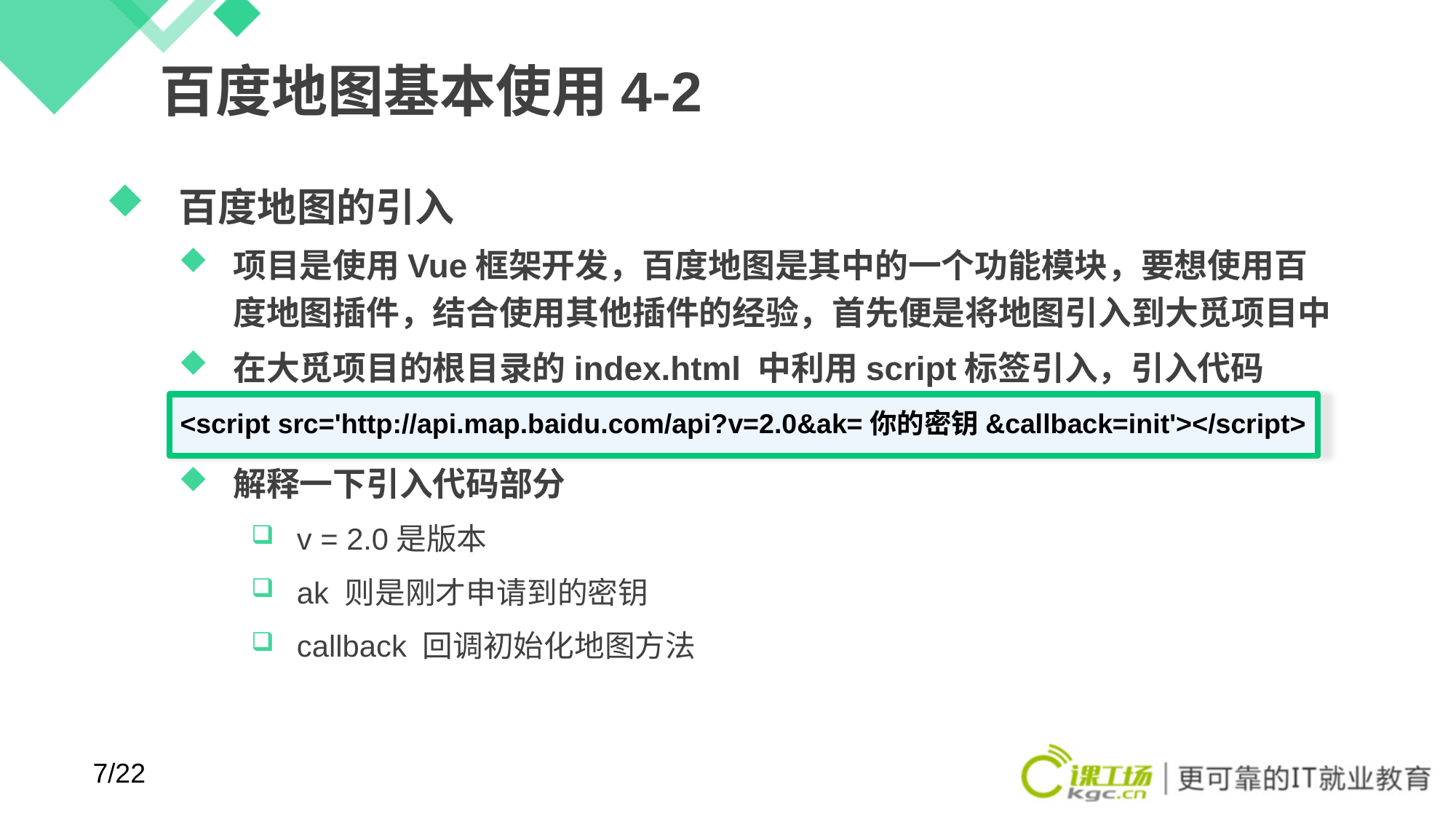

# 百度地图基本使用4-2
百度地图的引入
项目是使用Vue框架开发，百度地图是其中的一个功能模块，要想使用百度地图插件，结合使用其他插件的经验，首先便是将地图引入到大觅项目中
在大觅项目的根目录的index.html 中利用script标签引入，引入代码

解释一下引入代码部分
v = 2.0是版本
ak 则是刚才申请到的密钥
callback 回调初始化地图方法

<script src='http://api.map.baidu.com/api?v=2.0&ak=你的密钥&callback=init'></script>